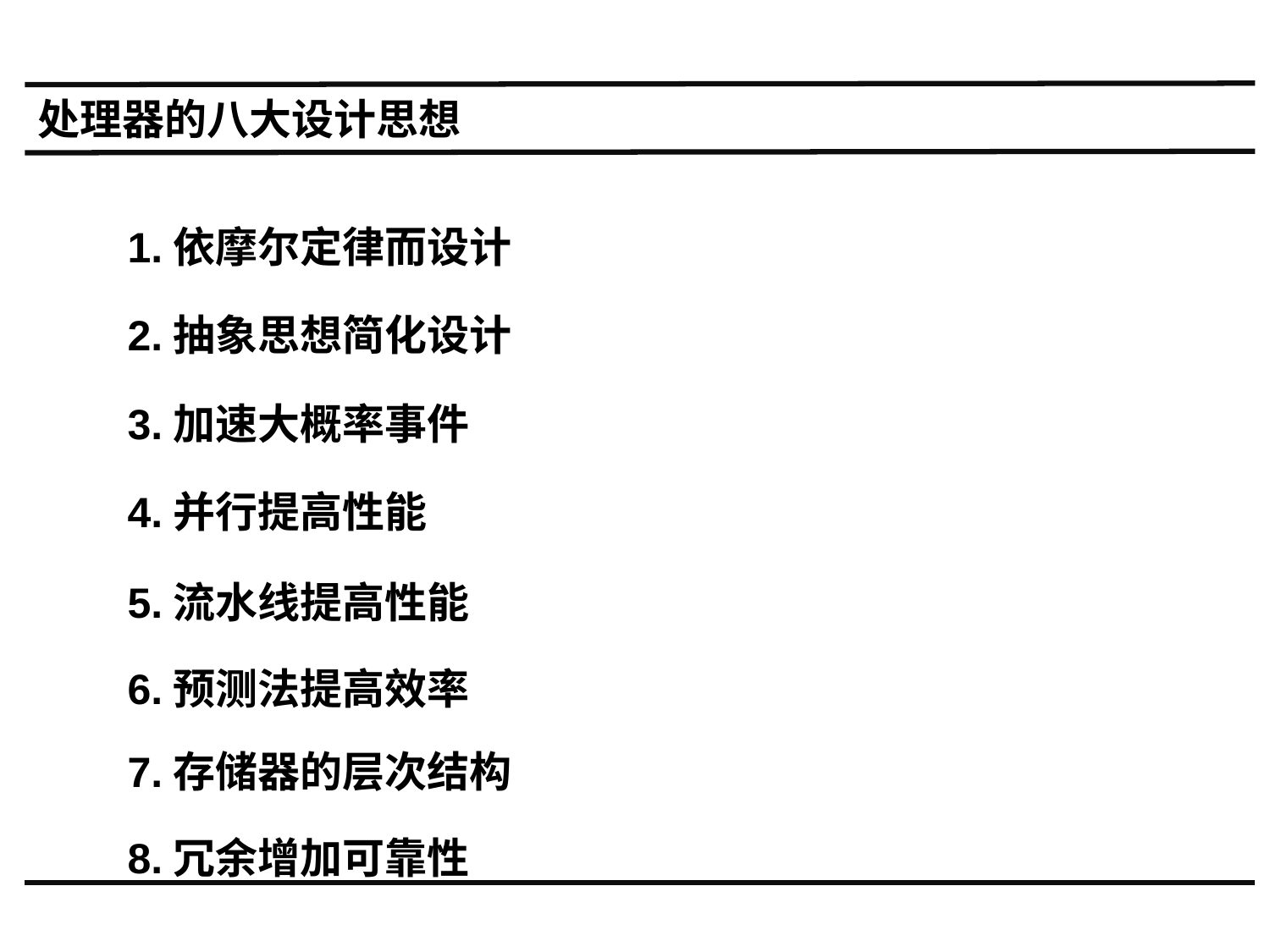

处理器的八大设计思想
1.依摩尔定律而设计
2.抽象思想简化设计
3.加速大概率事件
4.并行提高性能
5.流水线提高性能
6.预测法提高效率
7.存储器的层次结构
8.冗余增加可靠性